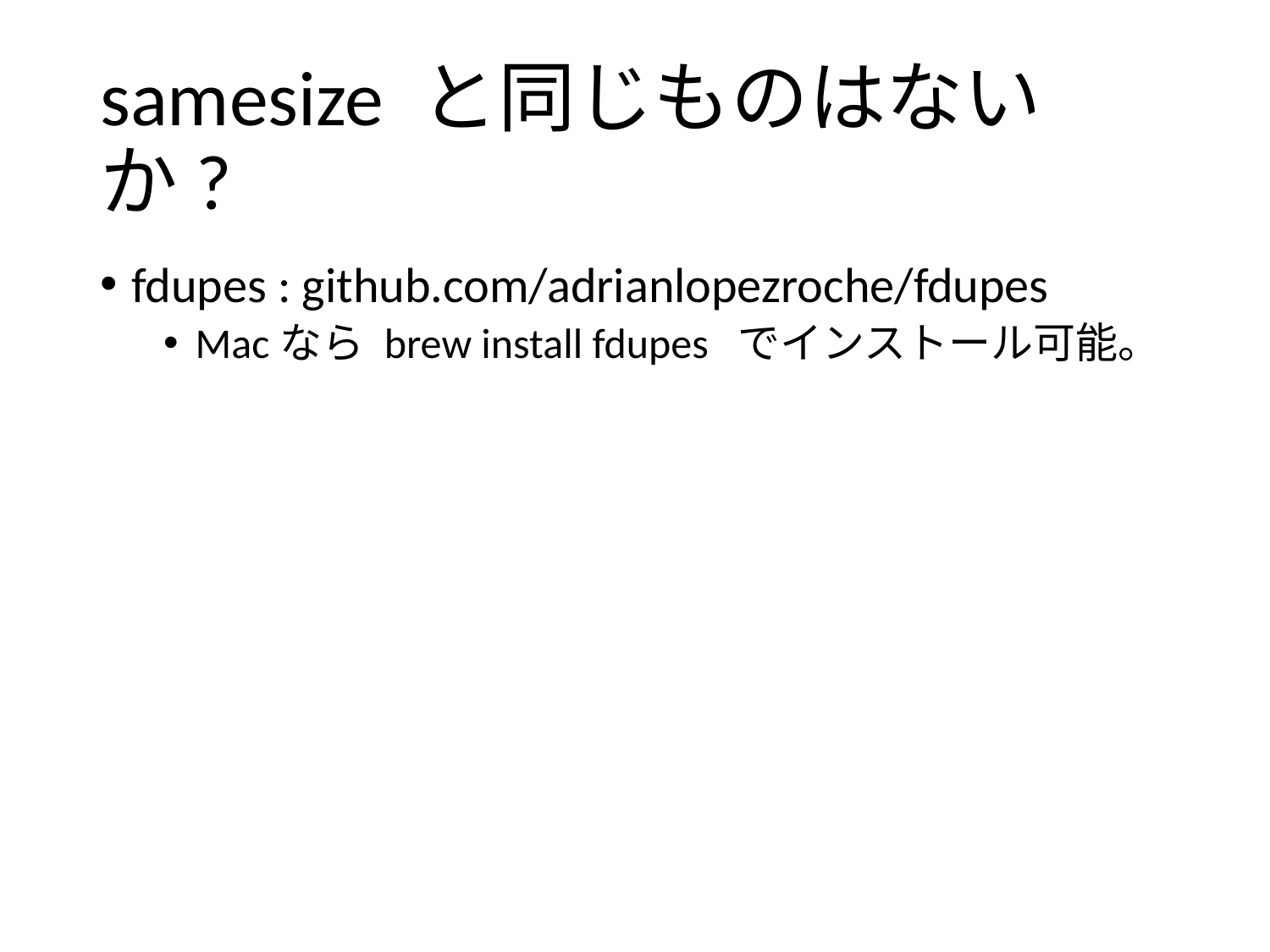

# samesize と同じものはないか?
fdupes : github.com/adrianlopezroche/fdupes
Macなら brew install fdupes  でインストール可能。